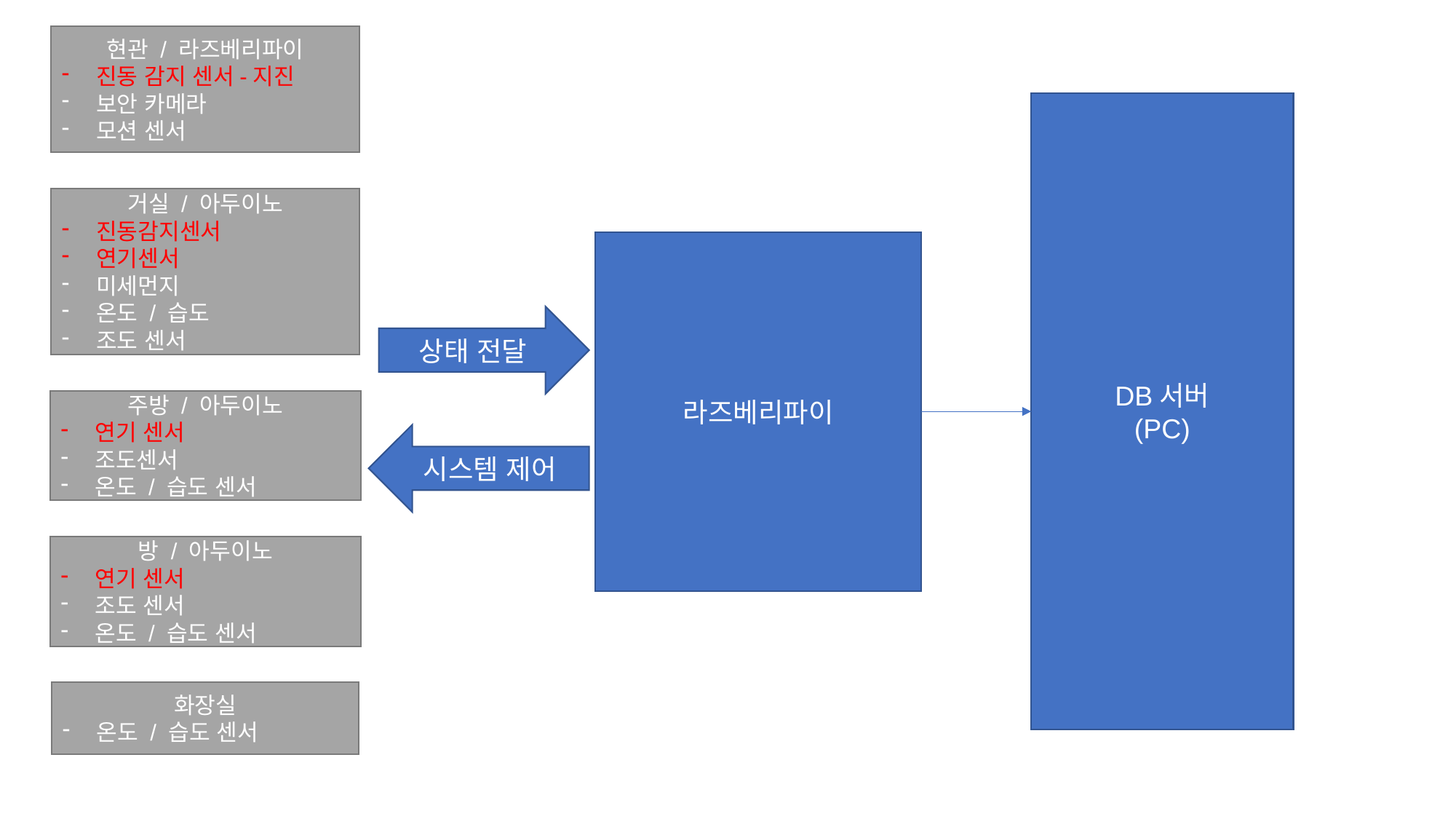

현관 / 라즈베리파이
진동 감지 센서-지진
보안 카메라
모션 센서
DB서버
(PC)
거실 / 아두이노
진동감지센서
연기센서
미세먼지
온도 / 습도
조도 센서
라즈베리파이
상태 전달
주방 / 아두이노
연기 센서
조도센서
온도 / 습도 센서
시스템 제어
방 / 아두이노
연기 센서
조도 센서
온도 / 습도 센서
화장실
온도 / 습도 센서